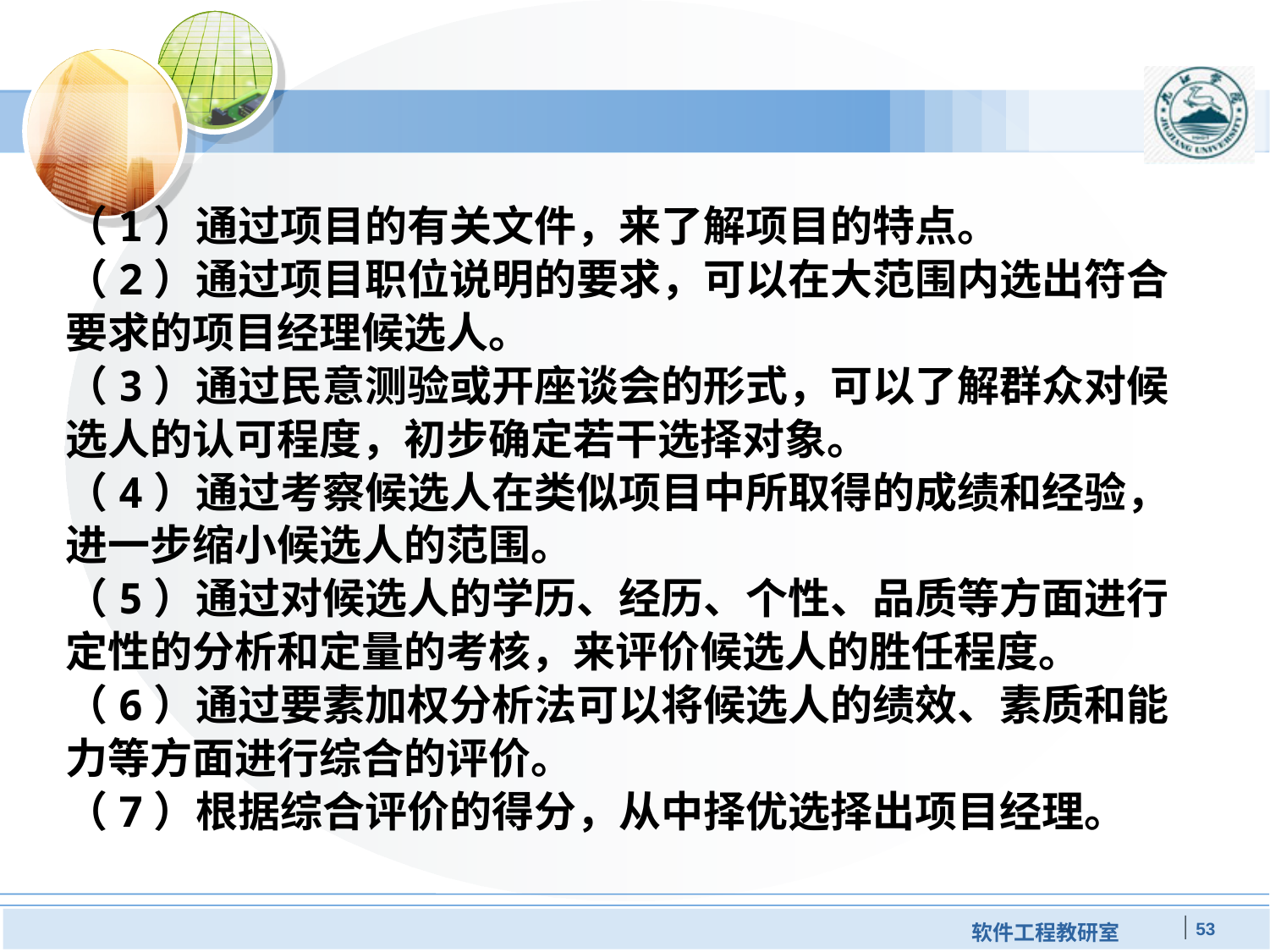

#
（1）通过项目的有关文件，来了解项目的特点。
（2）通过项目职位说明的要求，可以在大范围内选出符合要求的项目经理候选人。
（3）通过民意测验或开座谈会的形式，可以了解群众对候选人的认可程度，初步确定若干选择对象。
（4）通过考察候选人在类似项目中所取得的成绩和经验，进一步缩小候选人的范围。
（5）通过对候选人的学历、经历、个性、品质等方面进行定性的分析和定量的考核，来评价候选人的胜任程度。
（6）通过要素加权分析法可以将候选人的绩效、素质和能力等方面进行综合的评价。
（7）根据综合评价的得分，从中择优选择出项目经理。